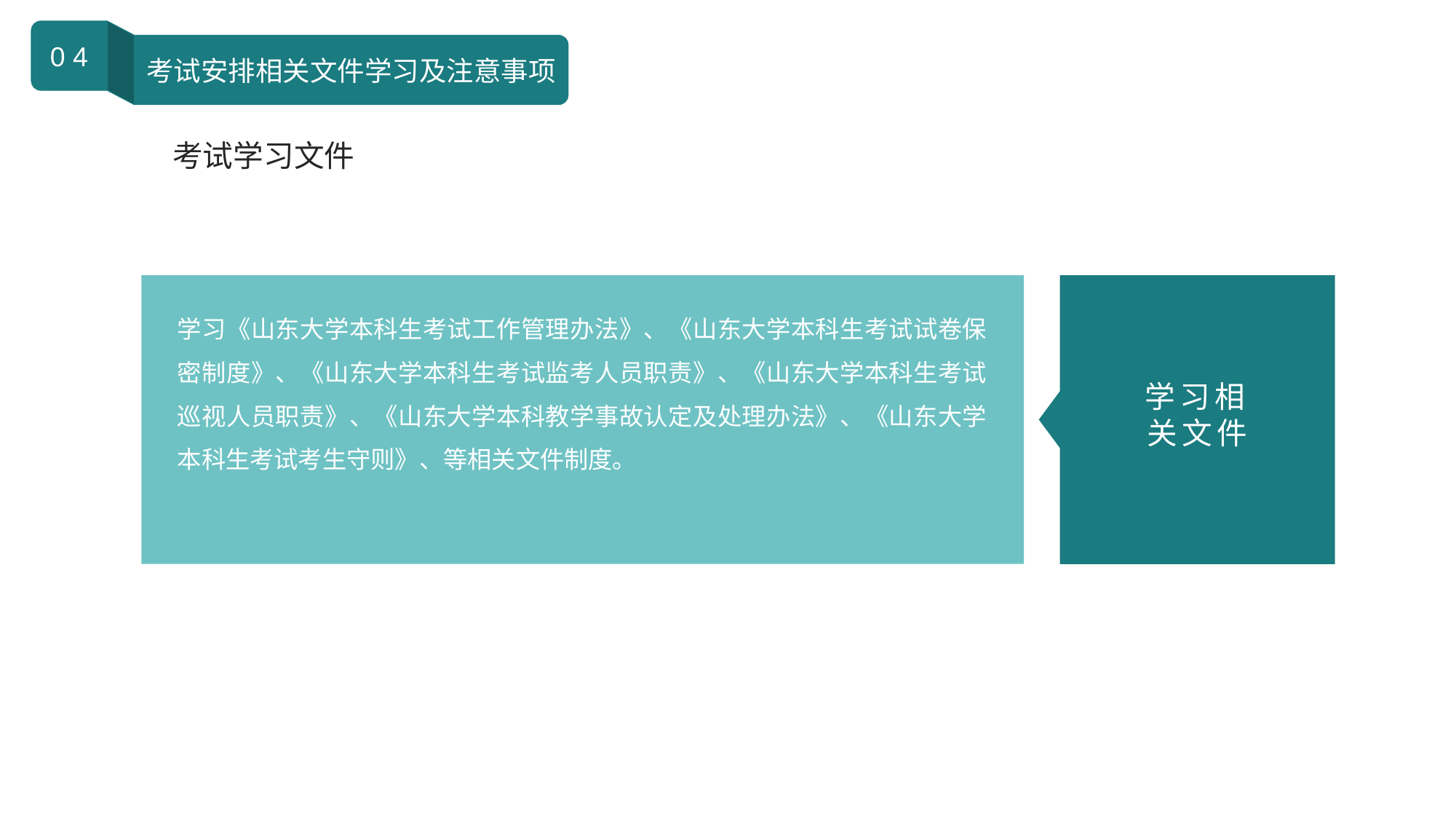

0 4

考试安排相关文件学习及注意事项
考试学习文件

学习《山东大学本科生考试工作管理办法》、《山东大学本科生考试试卷保密制度》、《山东大学本科生考试监考人员职责》、《山东大学本科生考试巡视人员职责》、《山东大学本科教学事故认定及处理办法》、《山东大学本科生考试考生守则》、等相关文件制度。
学习相关文件